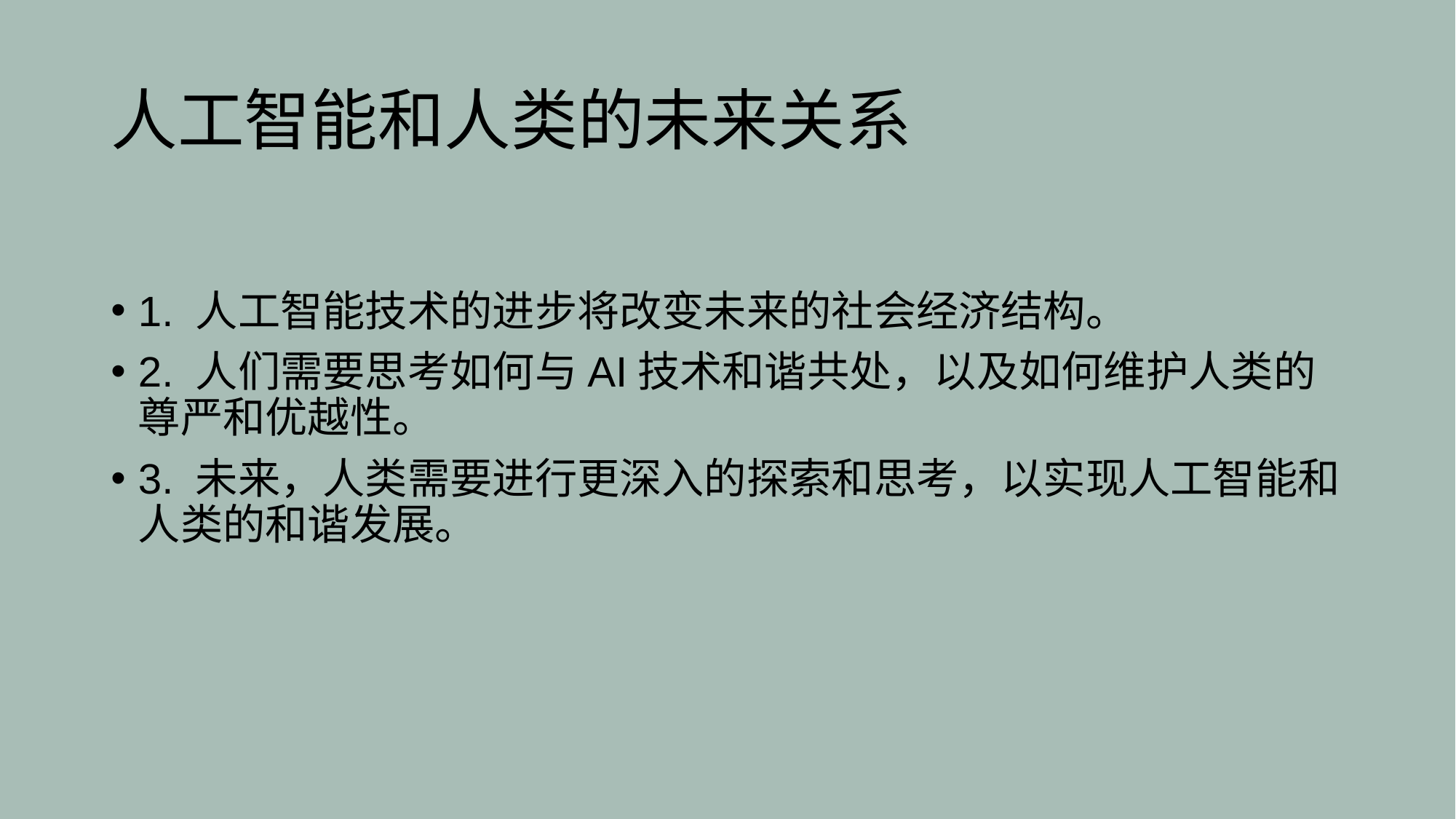

# 人工智能和人类的未来关系

1. 人工智能技术的进步将改变未来的社会经济结构。
2. 人们需要思考如何与AI技术和谐共处，以及如何维护人类的尊严和优越性。
3. 未来，人类需要进行更深入的探索和思考，以实现人工智能和人类的和谐发展。